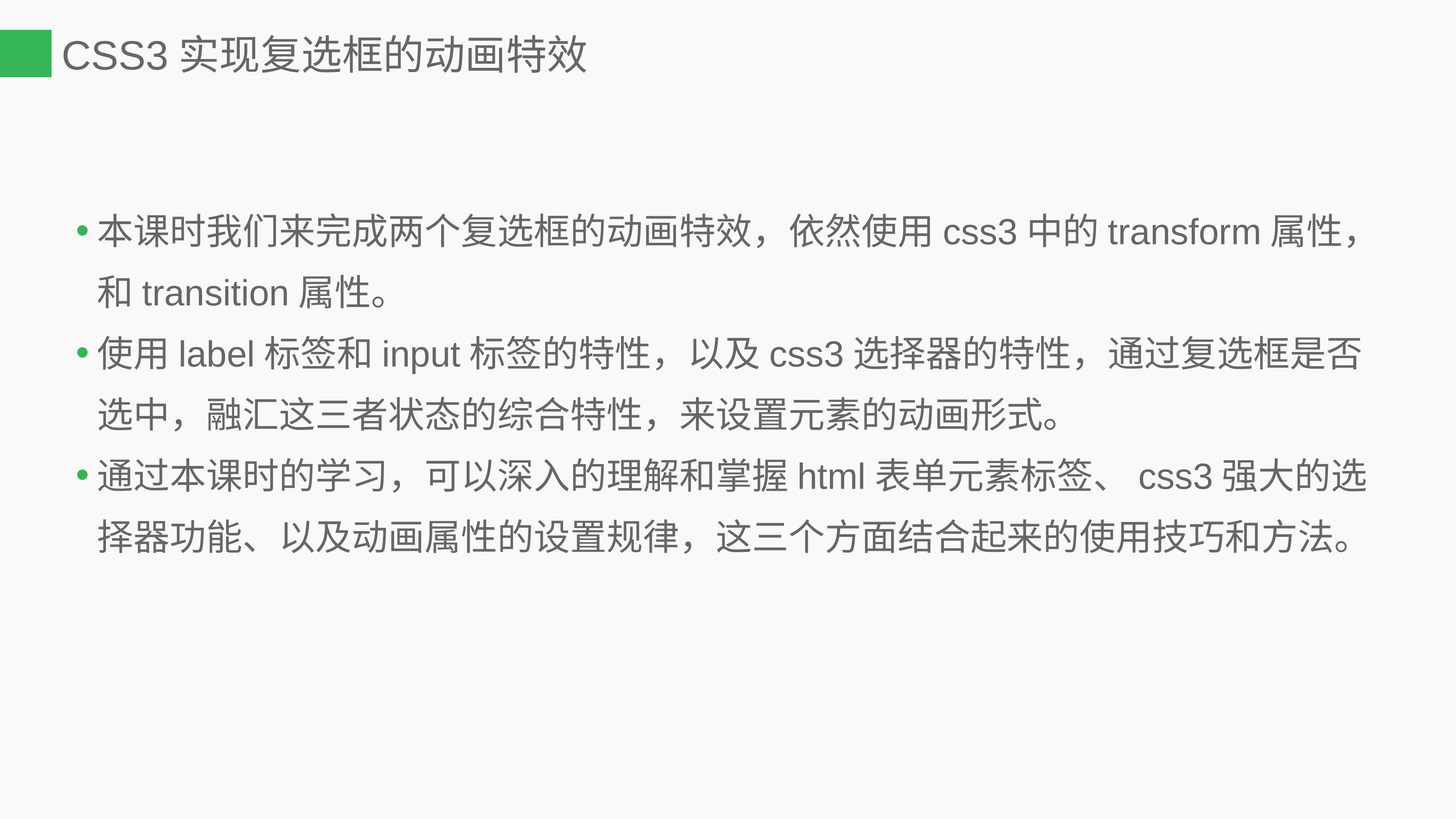

# CSS3实现复选框的动画特效
本课时我们来完成两个复选框的动画特效，依然使用css3中的transform属性，和transition属性。
使用label标签和input标签的特性，以及css3选择器的特性，通过复选框是否选中，融汇这三者状态的综合特性，来设置元素的动画形式。
通过本课时的学习，可以深入的理解和掌握html表单元素标签、css3强大的选择器功能、以及动画属性的设置规律，这三个方面结合起来的使用技巧和方法。